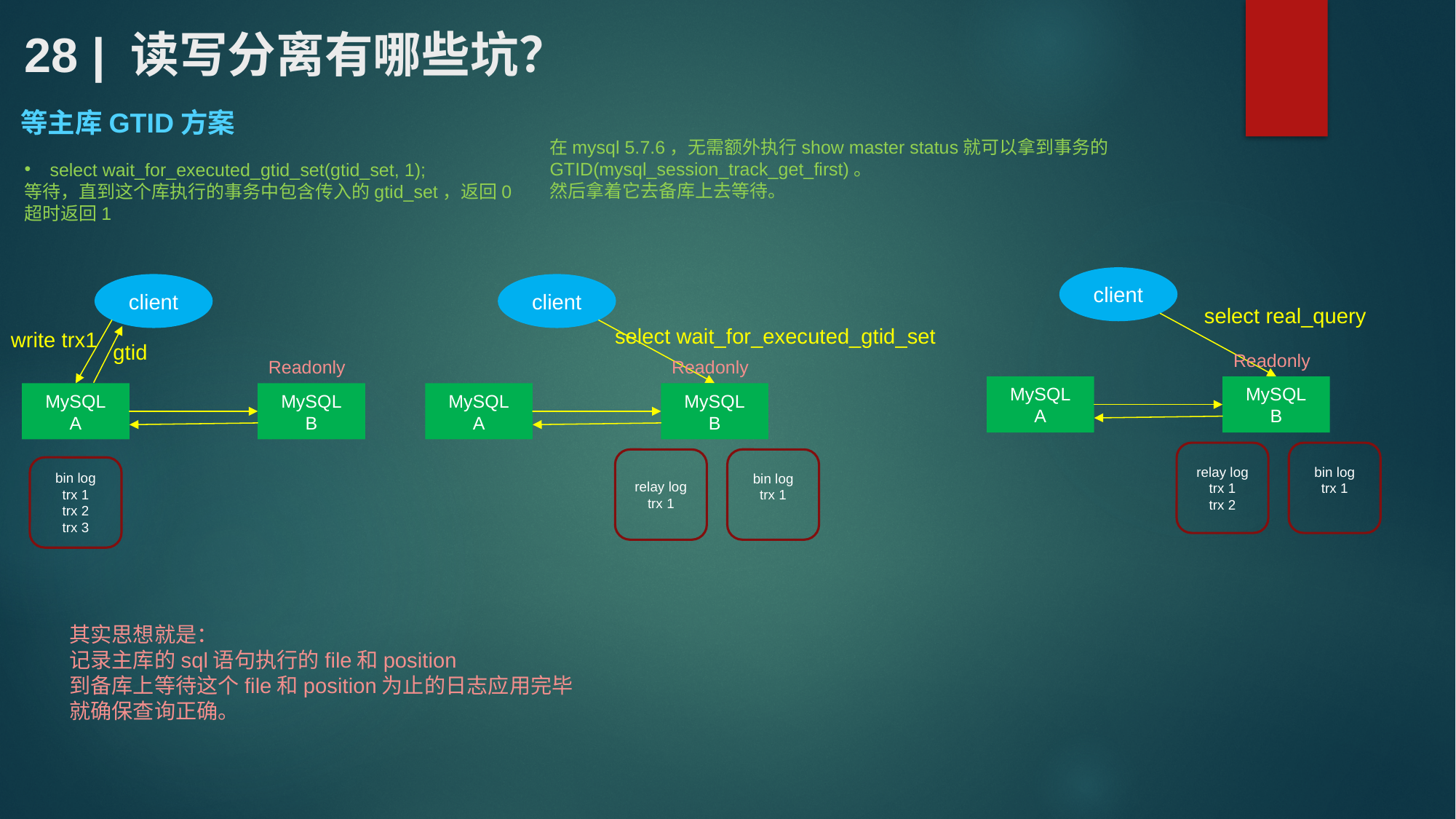

# 28 | 读写分离有哪些坑？
等主库GTID方案
在mysql 5.7.6，无需额外执行show master status就可以拿到事务的GTID(mysql_session_track_get_first)。
然后拿着它去备库上去等待。
 select wait_for_executed_gtid_set(gtid_set, 1);
等待，直到这个库执行的事务中包含传入的gtid_set，返回0
超时返回1
client
client
client
select real_query
select wait_for_executed_gtid_set
write trx1
gtid
Readonly
Readonly
Readonly
MySQL
A
MySQL
B
MySQL
A
MySQL
B
MySQL
A
MySQL
B
relay log
trx 1
trx 2
bin log
trx 1

relay log
trx 1
bin log
trx 1

bin log
trx 1
trx 2
trx 3
其实思想就是：
记录主库的sql语句执行的file和position
到备库上等待这个file和position为止的日志应用完毕
就确保查询正确。